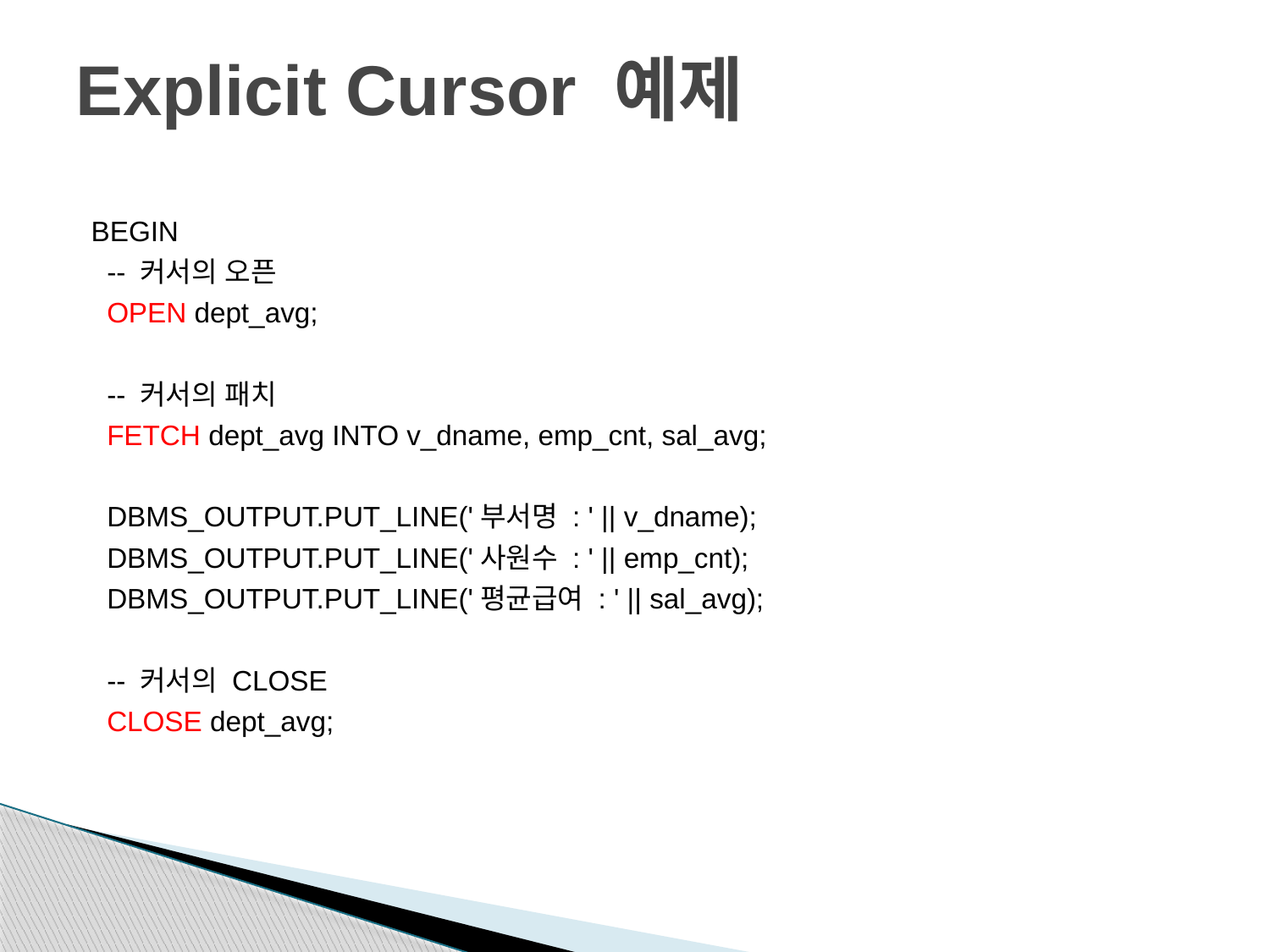

# Explicit Cursor 예제

BEGIN
  -- 커서의 오픈
  OPEN dept_avg;

  -- 커서의 패치
  FETCH dept_avg INTO v_dname, emp_cnt, sal_avg;

  DBMS_OUTPUT.PUT_LINE('부서명 : ' || v_dname);
  DBMS_OUTPUT.PUT_LINE('사원수 : ' || emp_cnt);
  DBMS_OUTPUT.PUT_LINE('평균급여 : ' || sal_avg);

  -- 커서의 CLOSE
  CLOSE dept_avg;